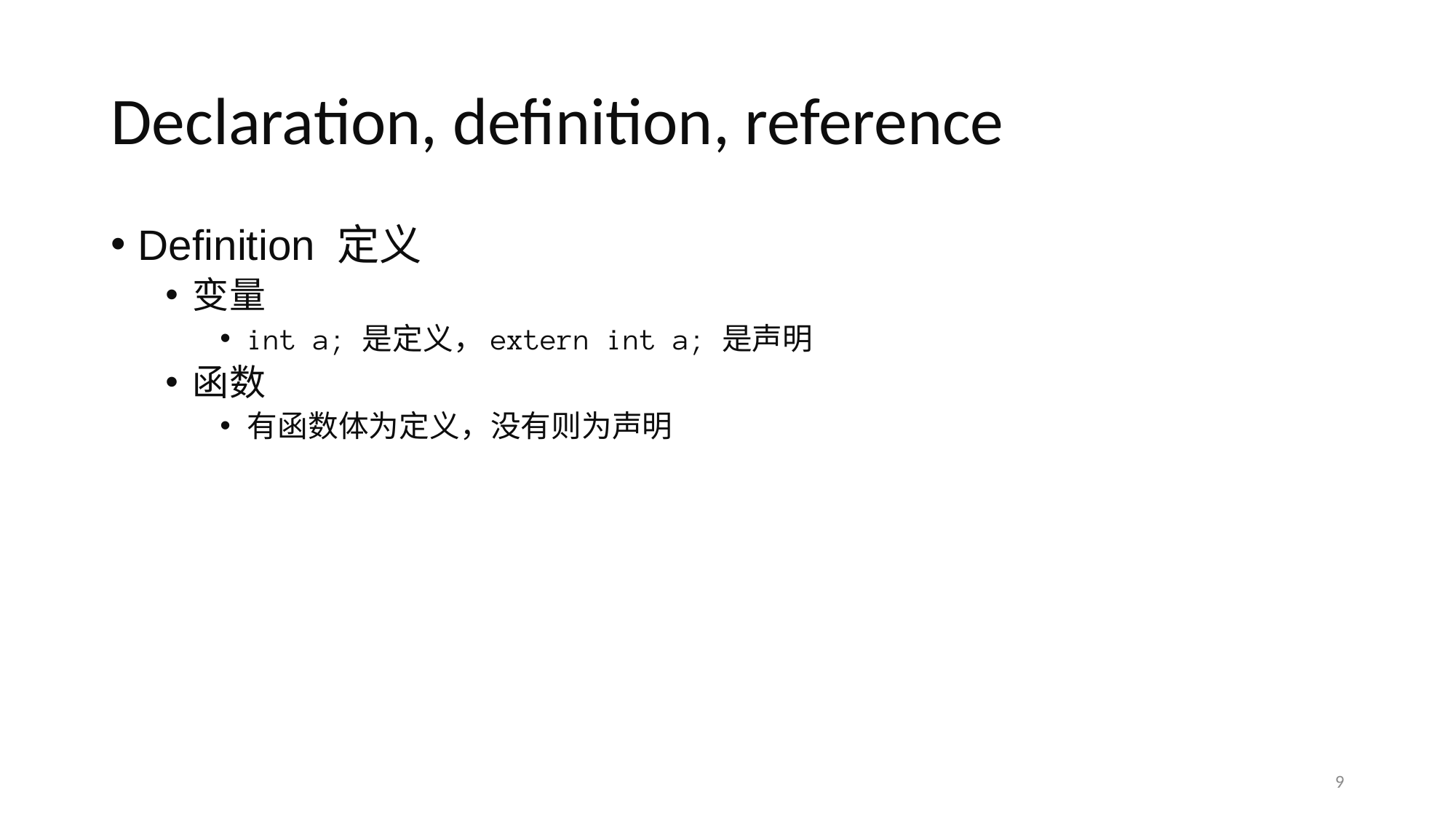

# Declaration, definition, reference
Definition 定义
变量
int a; 是定义，extern int a; 是声明
函数
有函数体为定义，没有则为声明

9